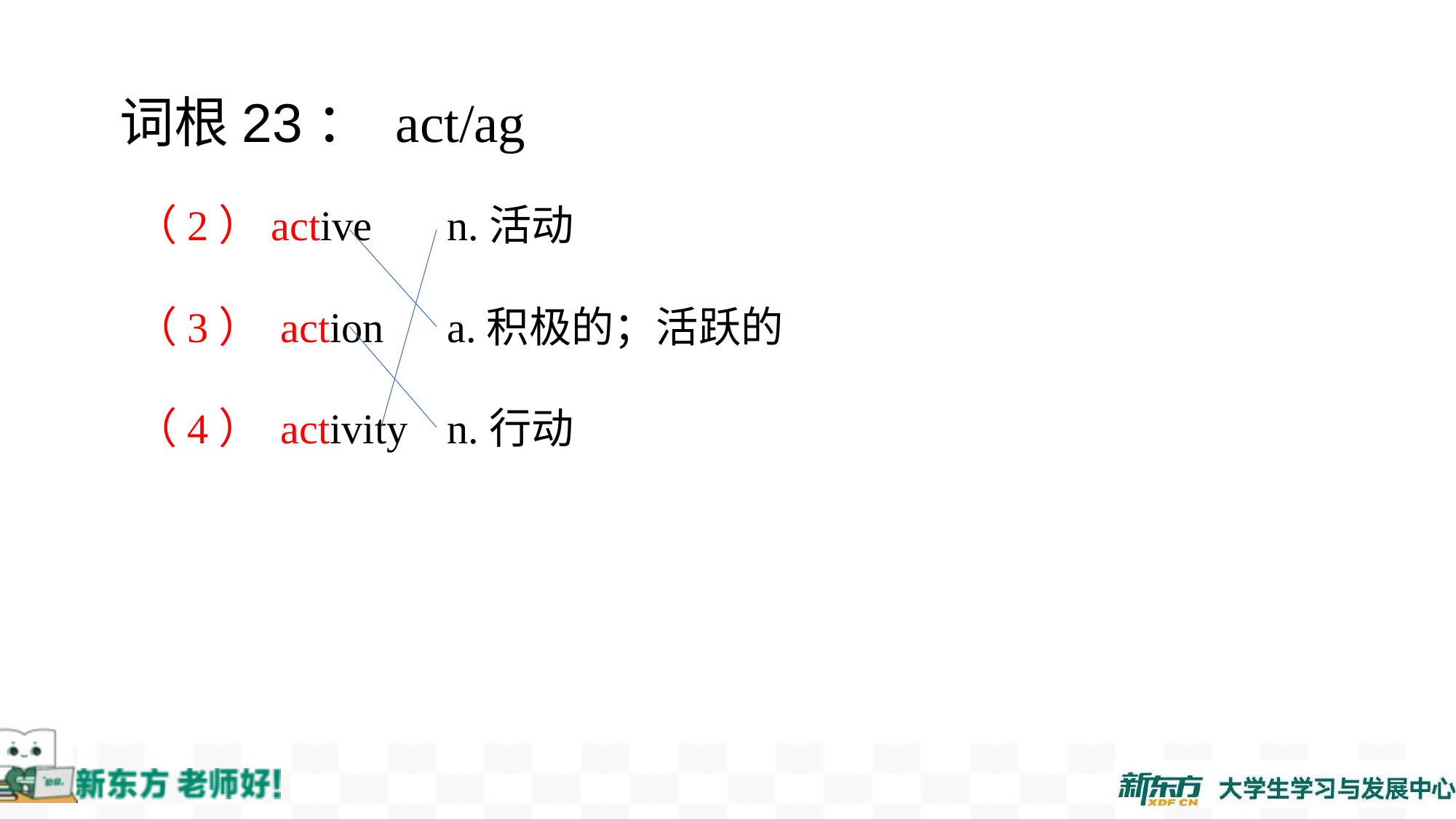

词根23： act/ag
（2）active

（3） action

（4） activity
n.活动

a.积极的；活跃的

n.行动